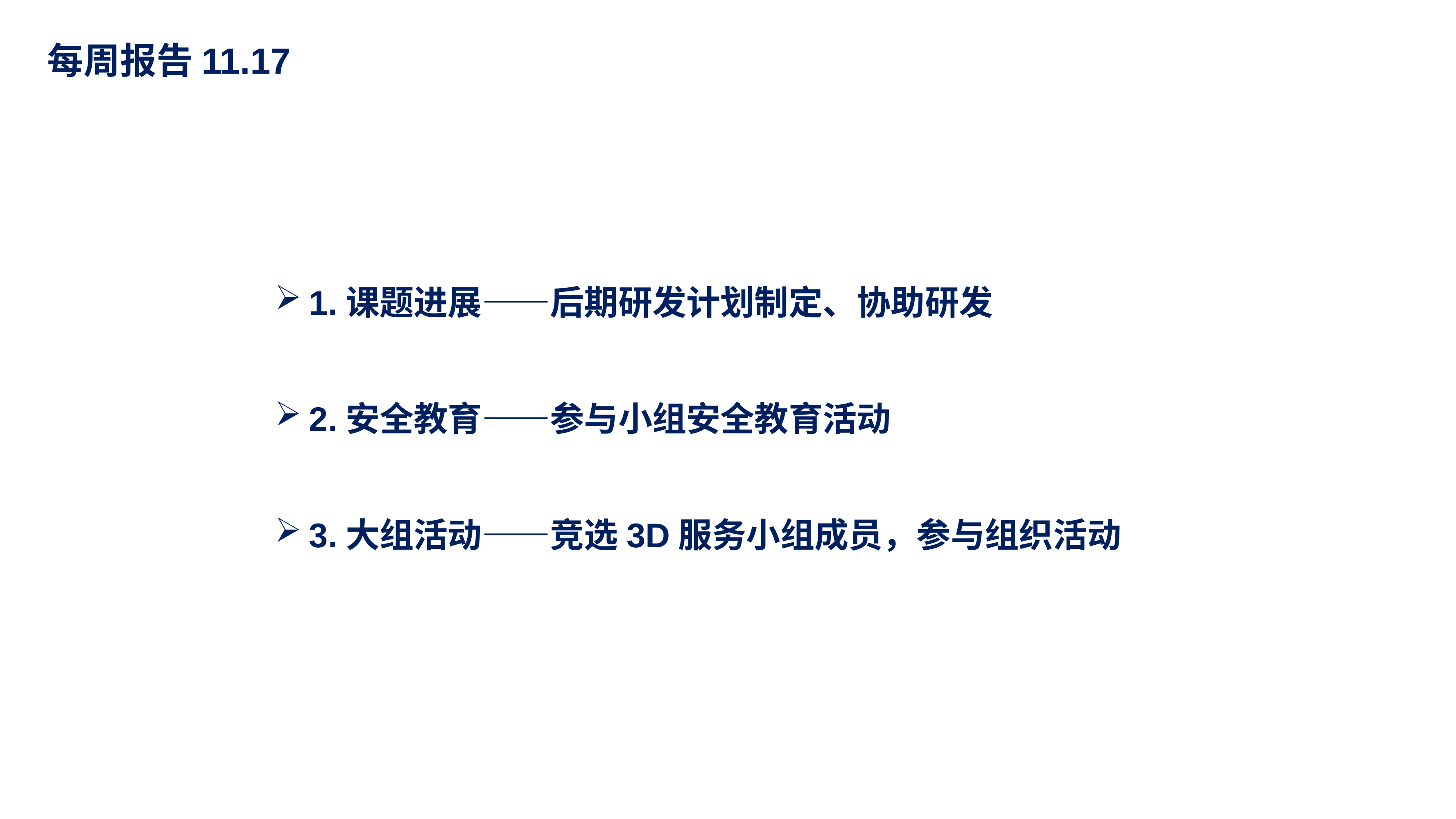

每周报告11.17
1.课题进展——后期研发计划制定、协助研发
2.安全教育——参与小组安全教育活动
3.大组活动——竞选3D服务小组成员，参与组织活动